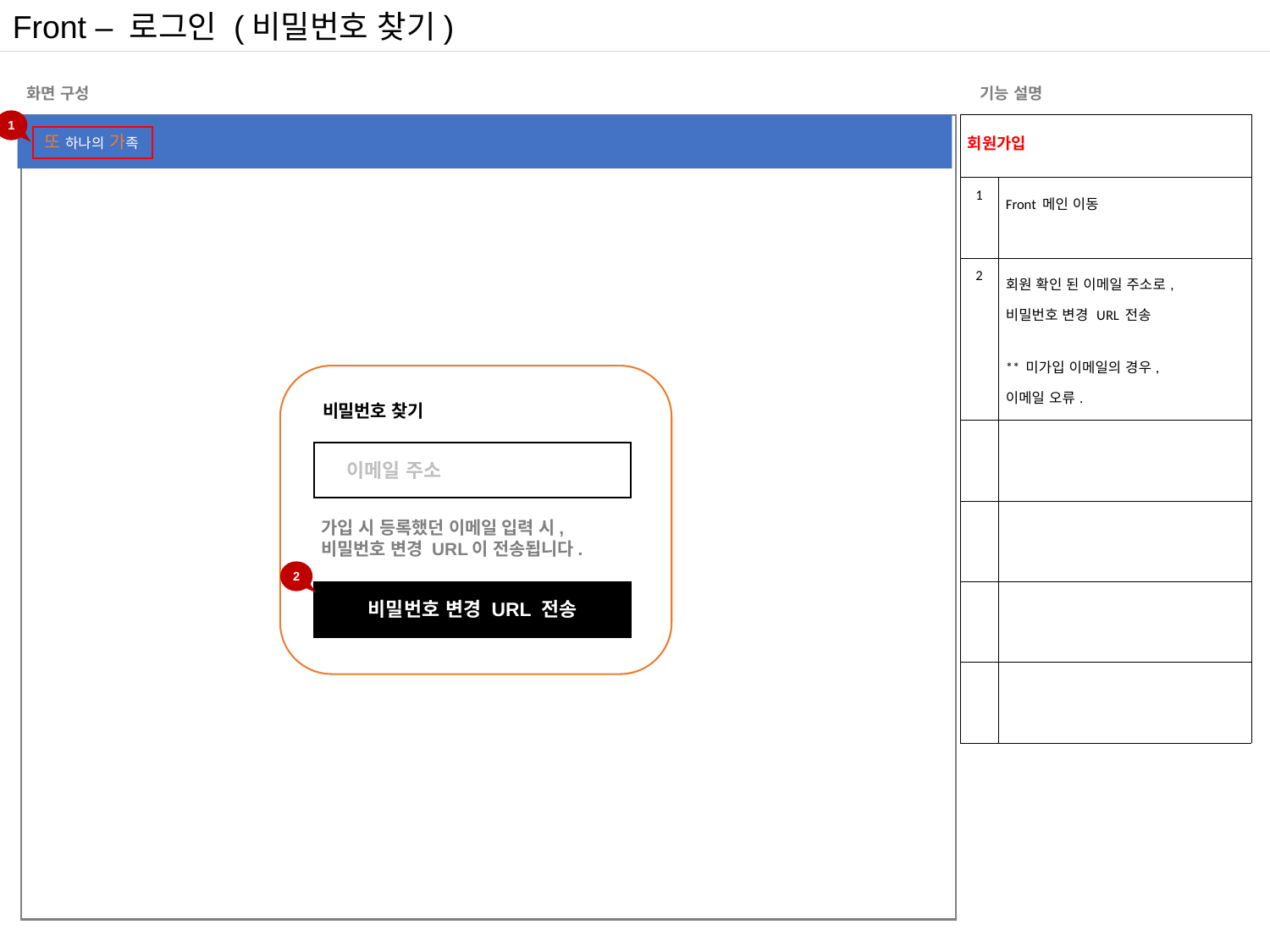

Front – 로그인 (비밀번호 찾기)
화면 구성
기능 설명
1

| 회원가입 |  |
| --- | --- |
| 1 | Front 메인 이동 |
| 2 | 회원 확인 된 이메일 주소로, 비밀번호 변경 URL 전송 \*\* 미가입 이메일의 경우, 이메일 오류. 해당 이메일은 가입되어 있지 않습니다. |
|  |  |
|  |  |
|  |  |
|  |  |

또 하나의 가족

비밀번호 찾기

이메일 주소
가입 시 등록했던 이메일 입력 시,
비밀번호 변경 URL이 전송됩니다.
2

비밀번호 변경 URL 전송